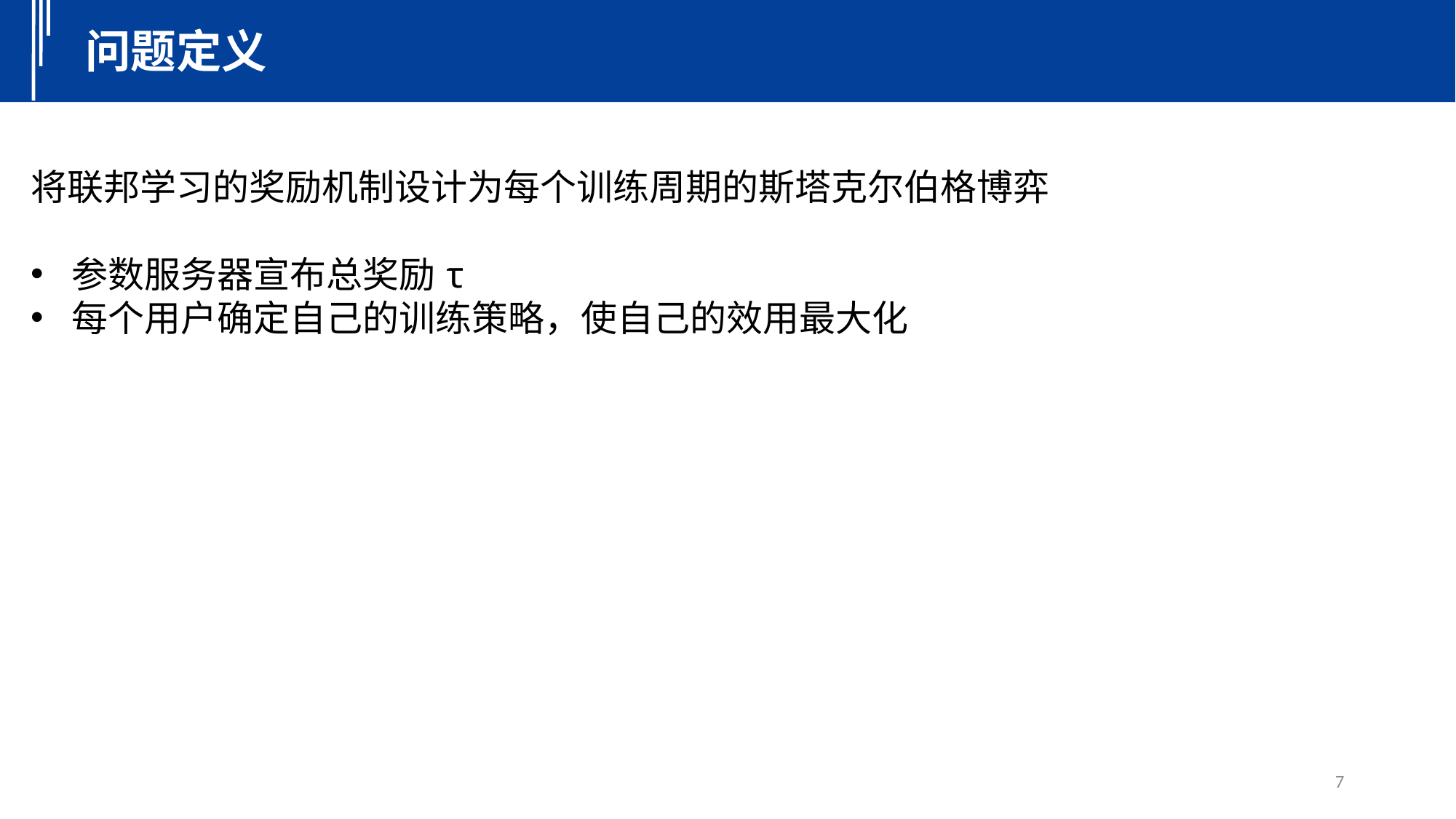

问题定义
将联邦学习的奖励机制设计为每个训练周期的斯塔克尔伯格博弈

参数服务器宣布总奖励τ
每个用户确定自己的训练策略，使自己的效用最大化

7